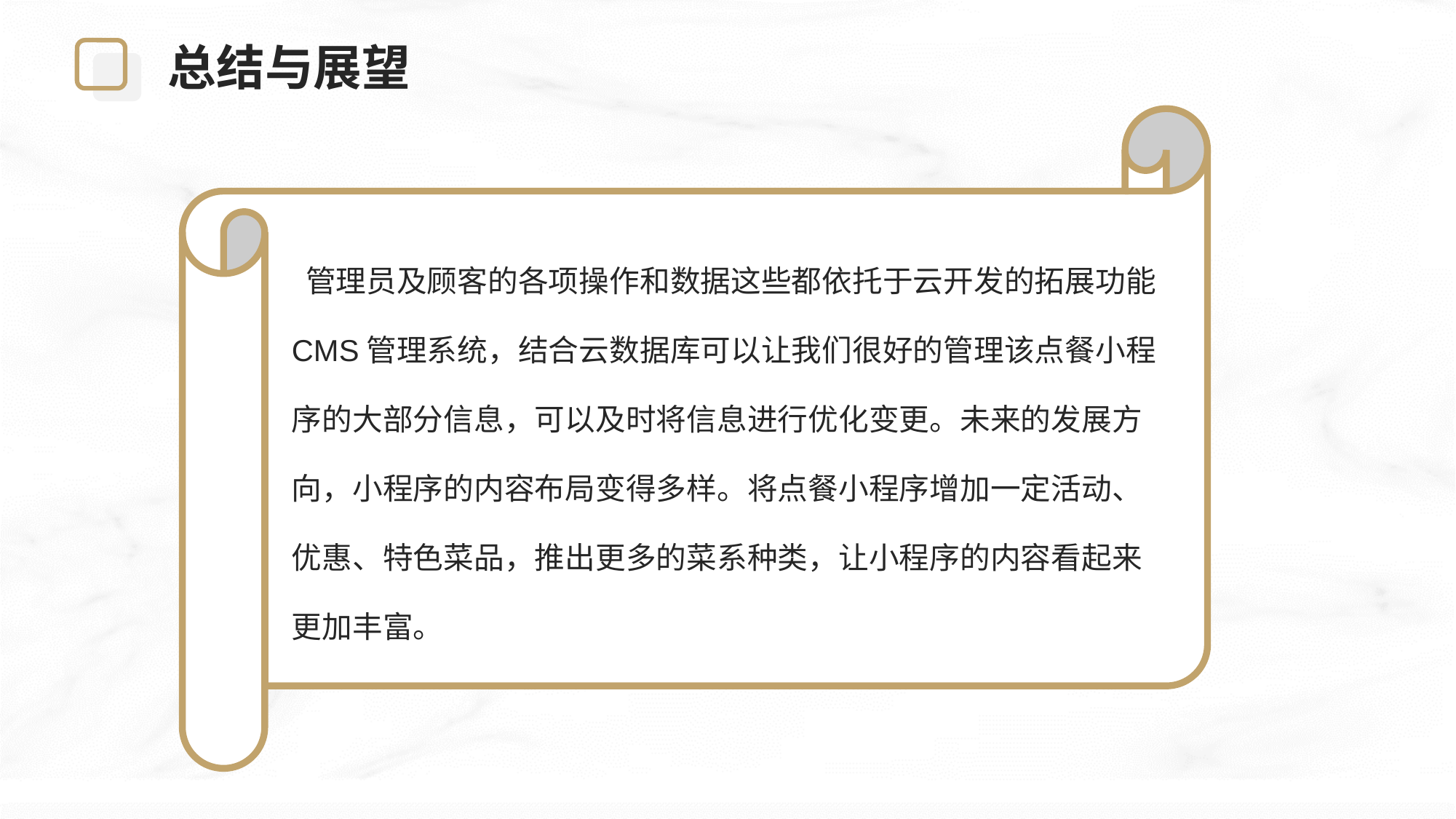

总结与展望

 管理员及顾客的各项操作和数据这些都依托于云开发的拓展功能CMS管理系统，结合云数据库可以让我们很好的管理该点餐小程序的大部分信息，可以及时将信息进行优化变更。未来的发展方向，小程序的内容布局变得多样。将点餐小程序增加一定活动、优惠、特色菜品，推出更多的菜系种类，让小程序的内容看起来更加丰富。